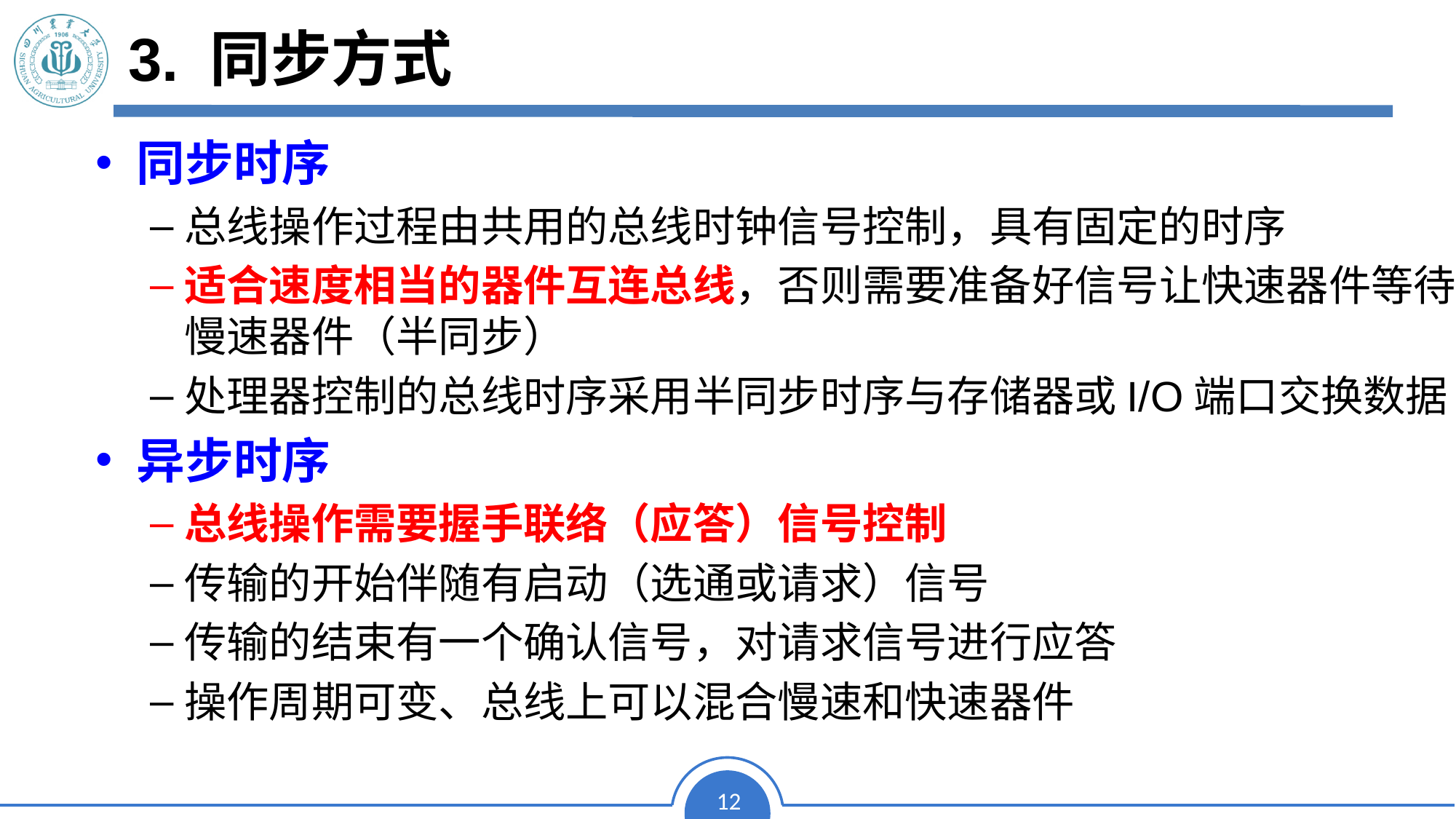

# 3. 同步方式
3. 同步方式
同步时序
总线操作过程由共用的总线时钟信号控制，具有固定的时序
适合速度相当的器件互连总线，否则需要准备好信号让快速器件等待慢速器件（半同步）
处理器控制的总线时序采用半同步时序与存储器或I/O端口交换数据
异步时序
总线操作需要握手联络（应答）信号控制
传输的开始伴随有启动（选通或请求）信号
传输的结束有一个确认信号，对请求信号进行应答
操作周期可变、总线上可以混合慢速和快速器件